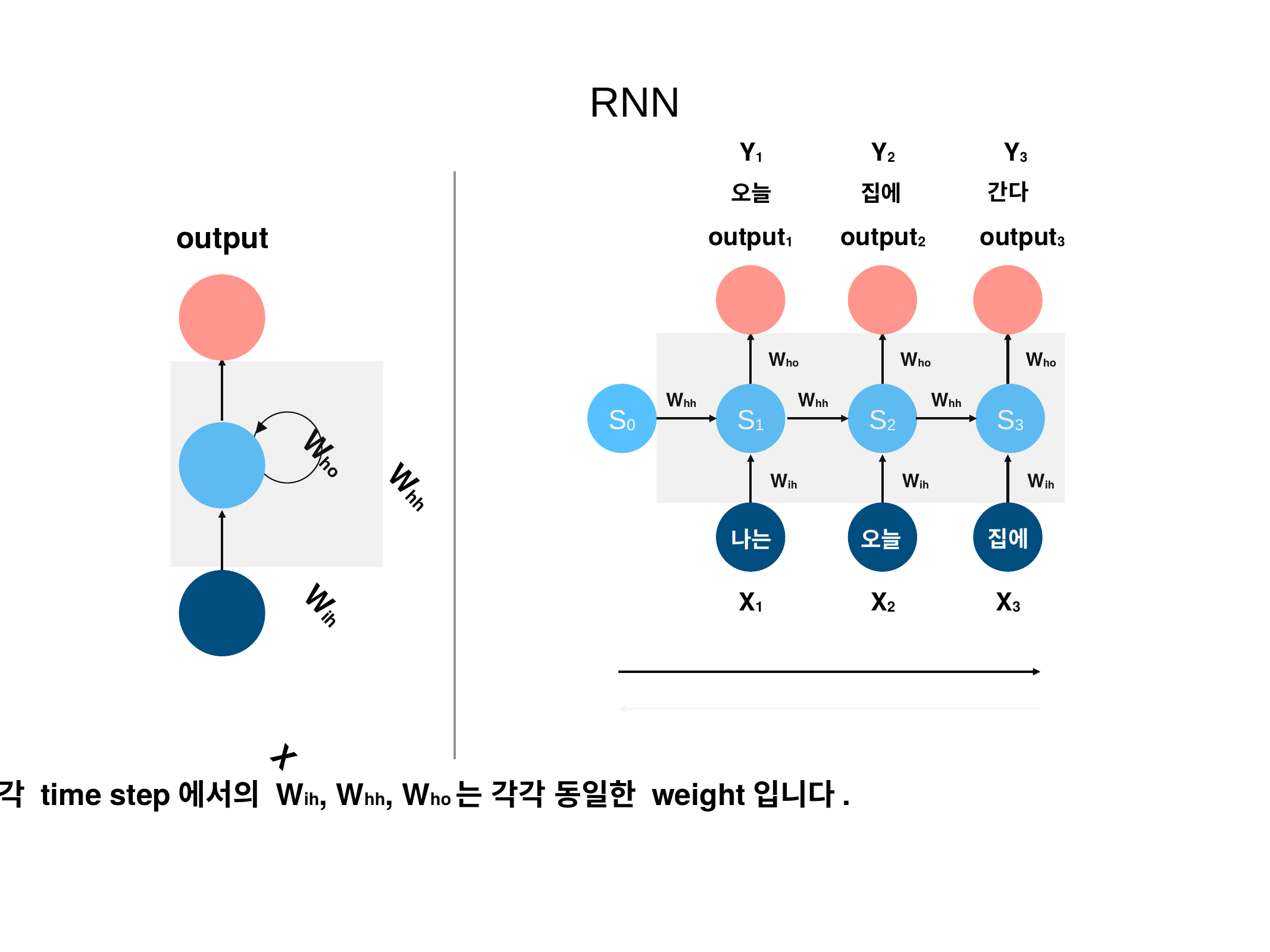

RNN
Y1
Y2
Y3

S0
S1

Who
Whh
Wih
X1

S2

Who
Whh
Wih
X2

Who
S3

Wih

X3
Whh

Who
Whh
Wih
X

간다
오늘
집에
output
output1
output2
output3

집에
나는
오늘
각 time step에서의 Wih, Whh, Who는 각각 동일한 weight입니다.